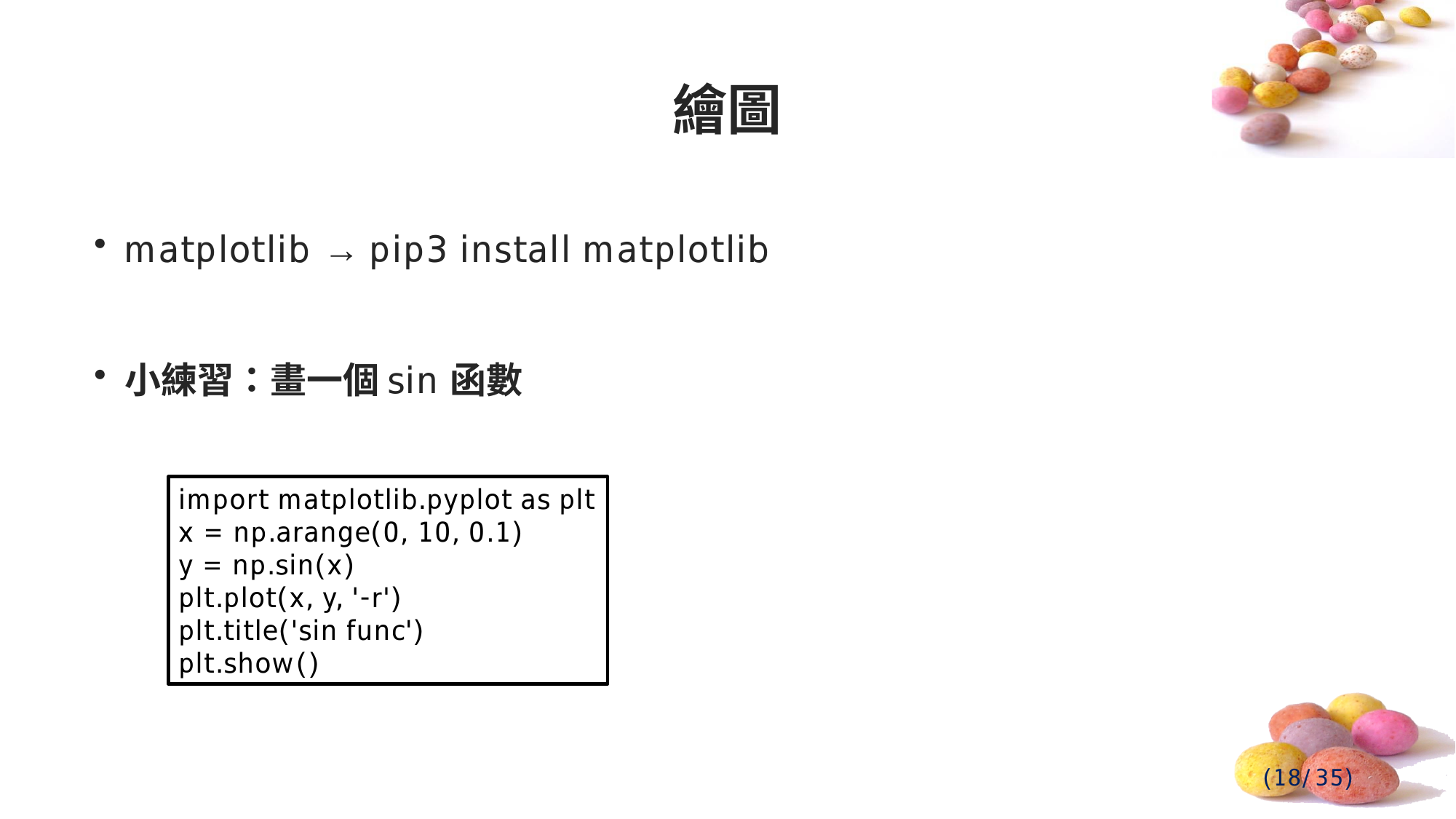

# 繪圖
matplotlib → pip3 install matplotlib

小練習：畫一個sin函數
import matplotlib.pyplot as plt
x = np.arange(0, 10, 0.1)
y = np.sin(x)
plt.plot(x, y, '-r')
plt.title('sin func')
plt.show()